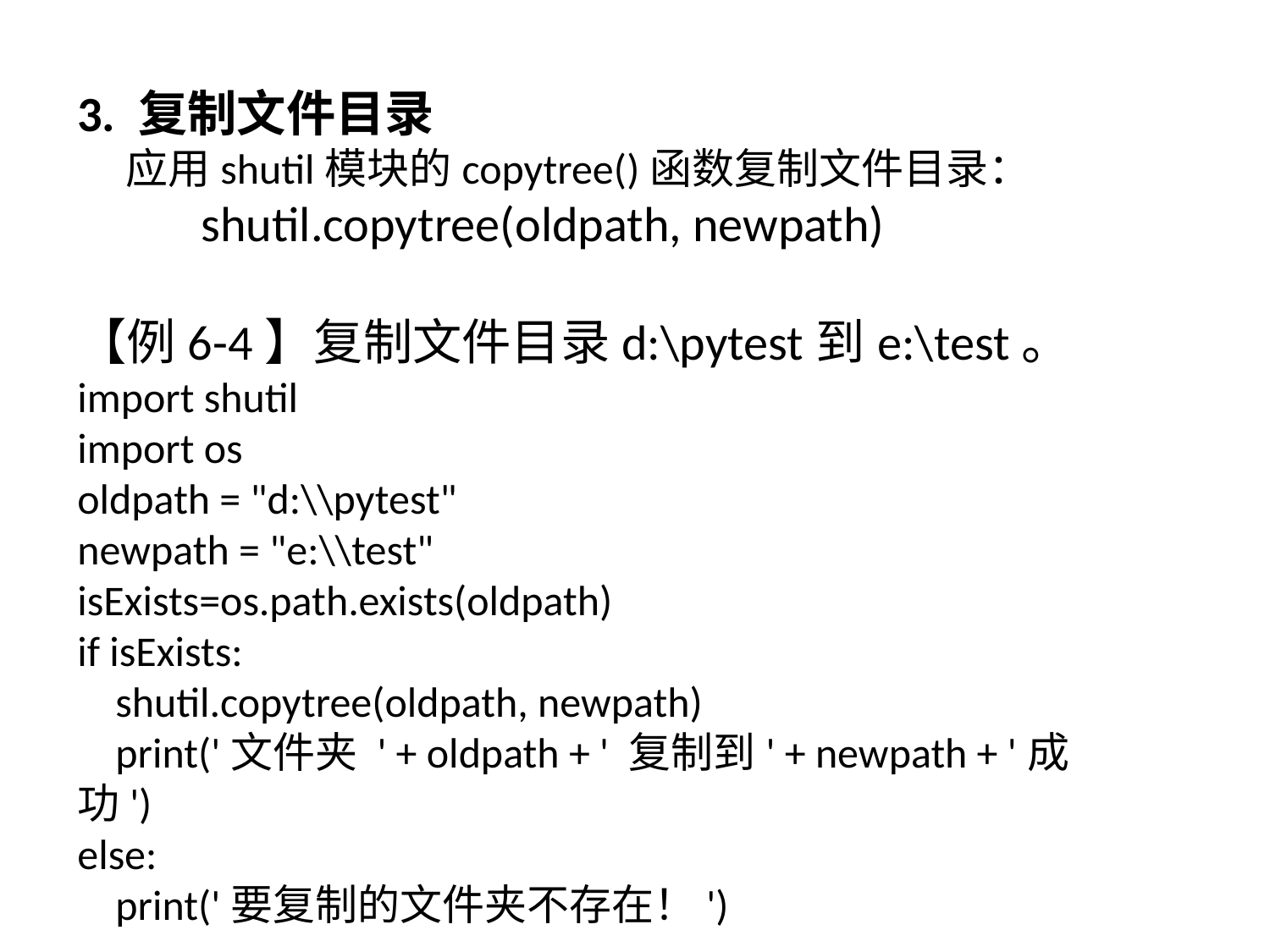

3. 复制文件目录
    应用shutil模块的copytree()函数复制文件目录：
             shutil.copytree(oldpath, newpath)

【例6-4】复制文件目录d:\pytest到e:\test。
import shutil
import os
oldpath = "d:\\pytest"
newpath = "e:\\test"
isExists=os.path.exists(oldpath)
if isExists:
    shutil.copytree(oldpath, newpath)
    print('文件夹 ' + oldpath + ' 复制到' + newpath + '成功')
else:
    print('要复制的文件夹不存在！')